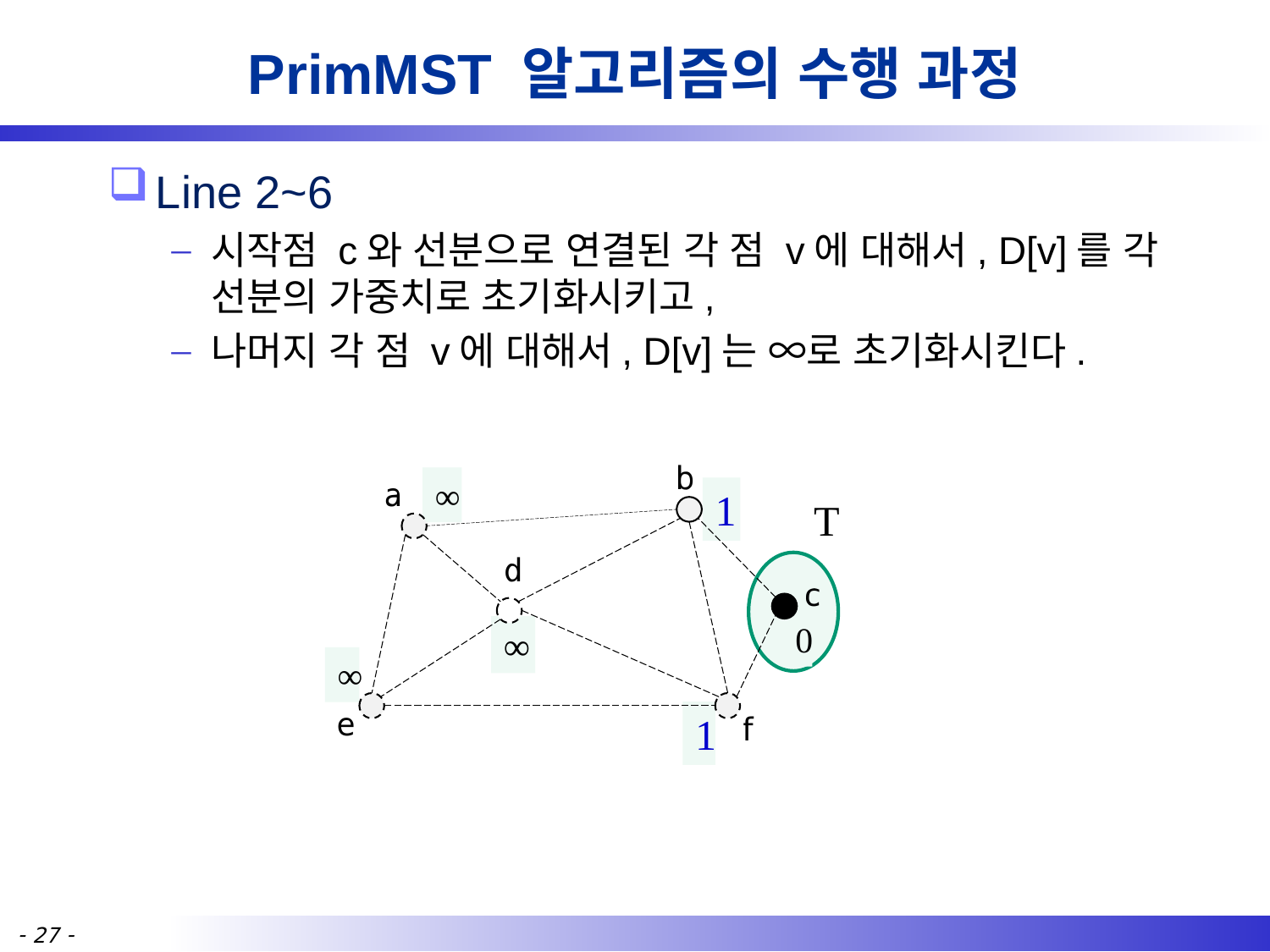

# PrimMST 알고리즘의 수행 과정
Line 2~6
시작점 c와 선분으로 연결된 각 점 v에 대해서, D[v]를 각 선분의 가중치로 초기화시키고,
나머지 각 점 v에 대해서, D[v]는 ∞로 초기화시킨다.
b
a

d
c

e
f
∞
1
T

0
∞
∞
1
- 27 -